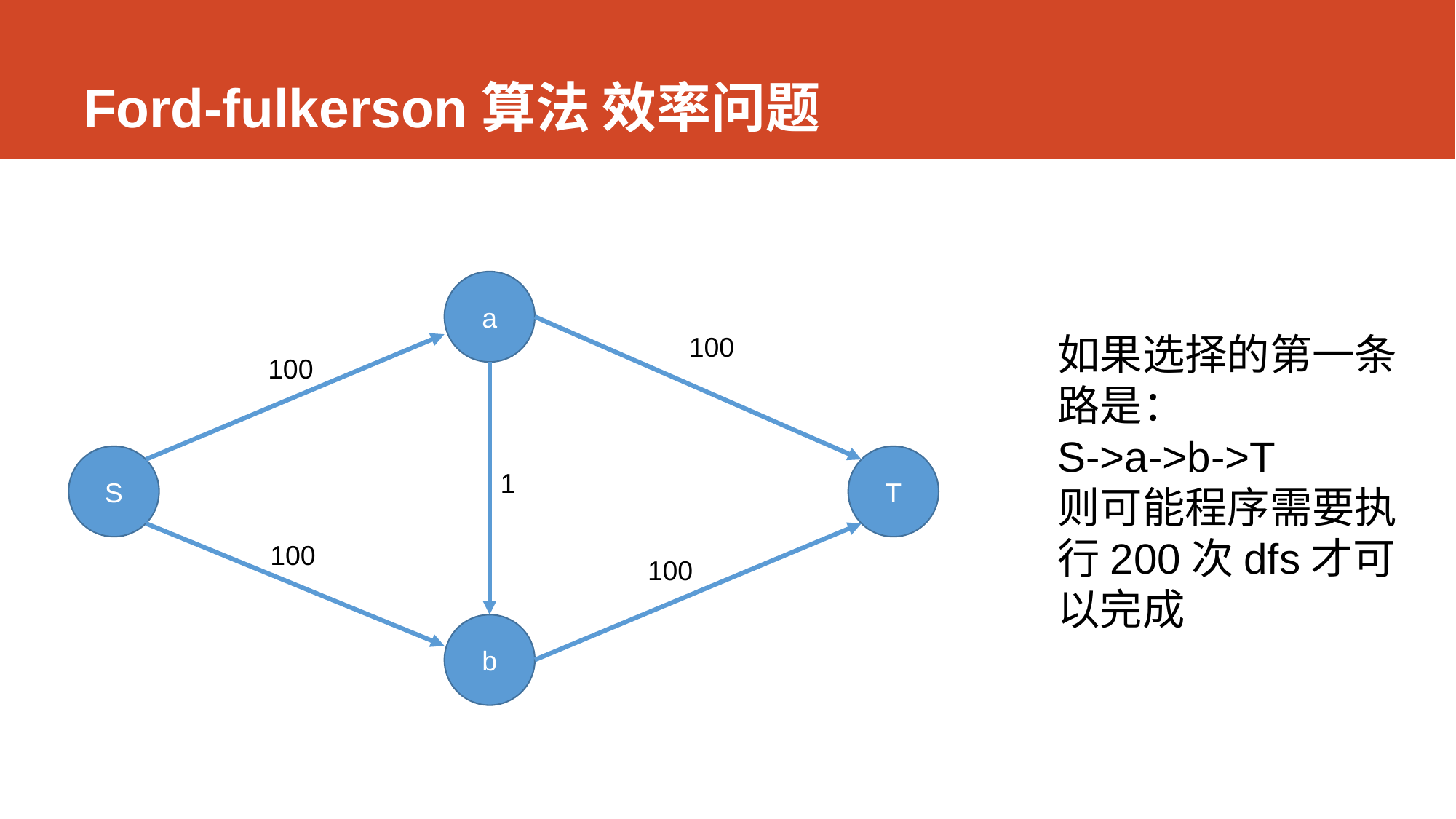

# Ford-fulkerson算法 效率问题
a
如果选择的第一条路是：
S->a->b->T
则可能程序需要执行200次dfs才可以完成
100
100
S
T
1
100
100
b